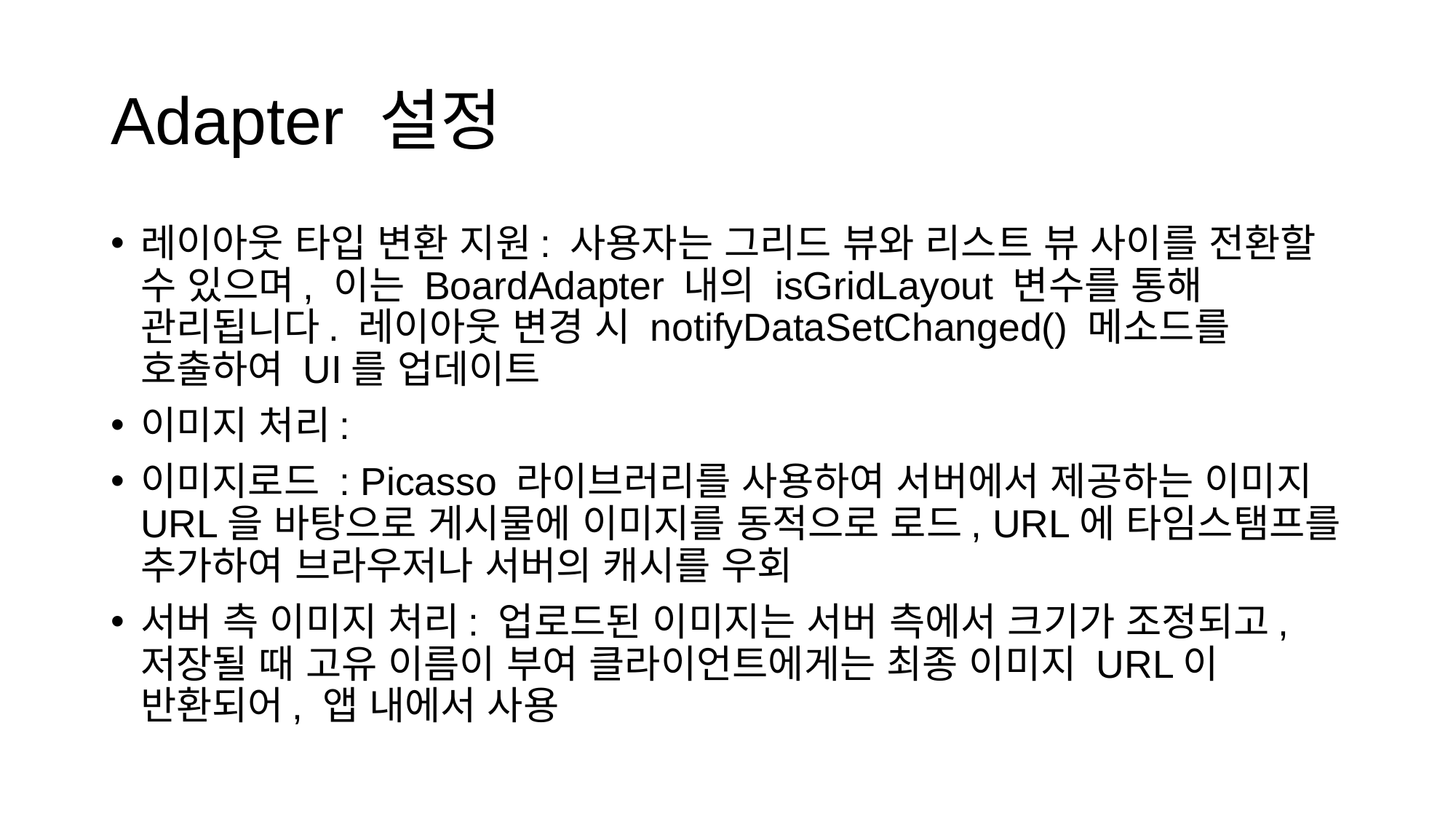

# Adapter 설정
레이아웃 타입 변환 지원: 사용자는 그리드 뷰와 리스트 뷰 사이를 전환할 수 있으며, 이는 BoardAdapter 내의 isGridLayout 변수를 통해 관리됩니다. 레이아웃 변경 시 notifyDataSetChanged() 메소드를 호출하여 UI를 업데이트
이미지 처리:
이미지로드 : Picasso 라이브러리를 사용하여 서버에서 제공하는 이미지 URL을 바탕으로 게시물에 이미지를 동적으로 로드, URL에 타임스탬프를 추가하여 브라우저나 서버의 캐시를 우회
서버 측 이미지 처리: 업로드된 이미지는 서버 측에서 크기가 조정되고, 저장될 때 고유 이름이 부여 클라이언트에게는 최종 이미지 URL이 반환되어, 앱 내에서 사용